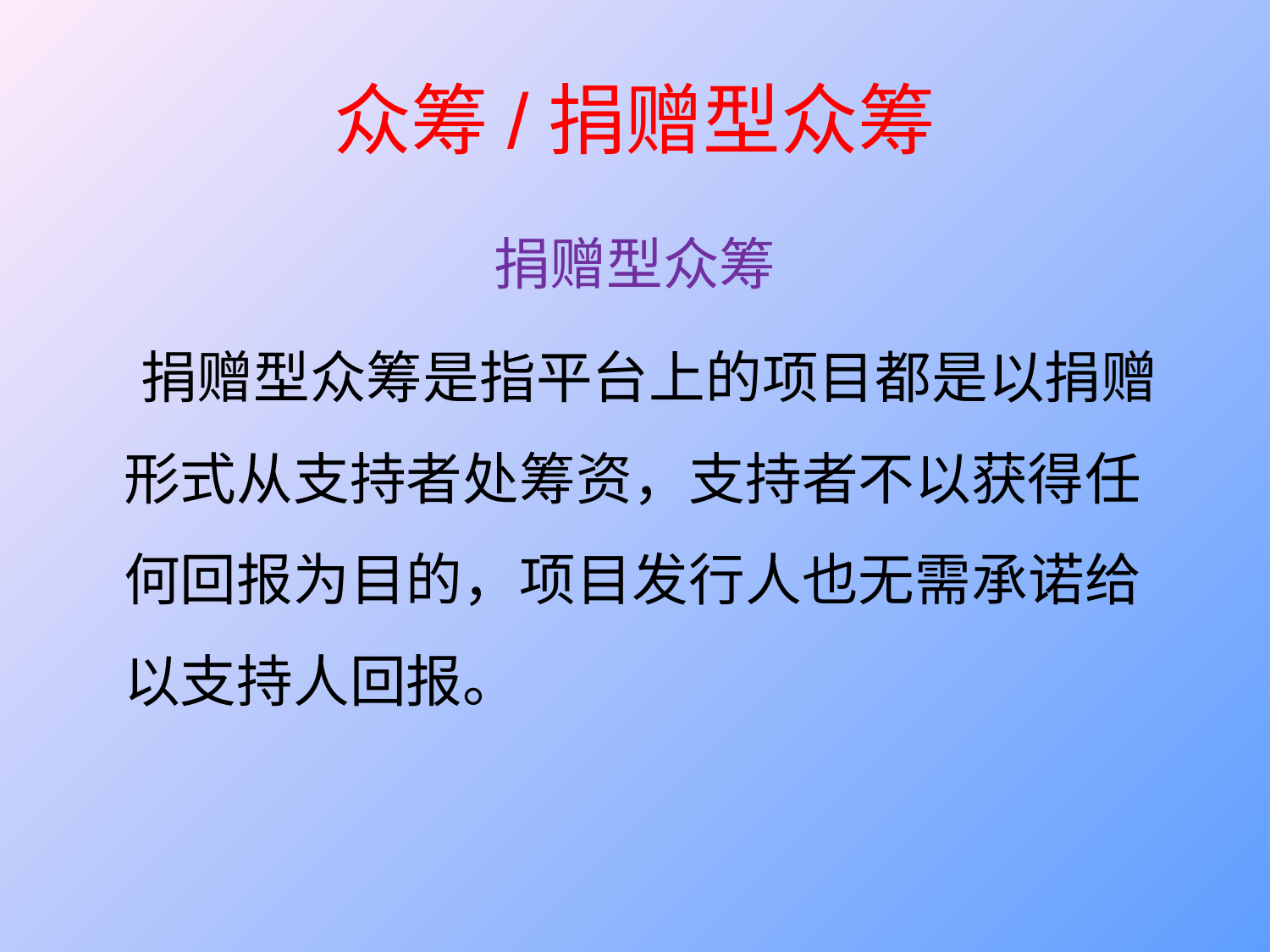

# 众筹/捐赠型众筹
捐赠型众筹
    捐赠型众筹是指平台上的项目都是以捐赠形式从支持者处筹资，支持者不以获得任何回报为目的，项目发行人也无需承诺给以支持人回报。